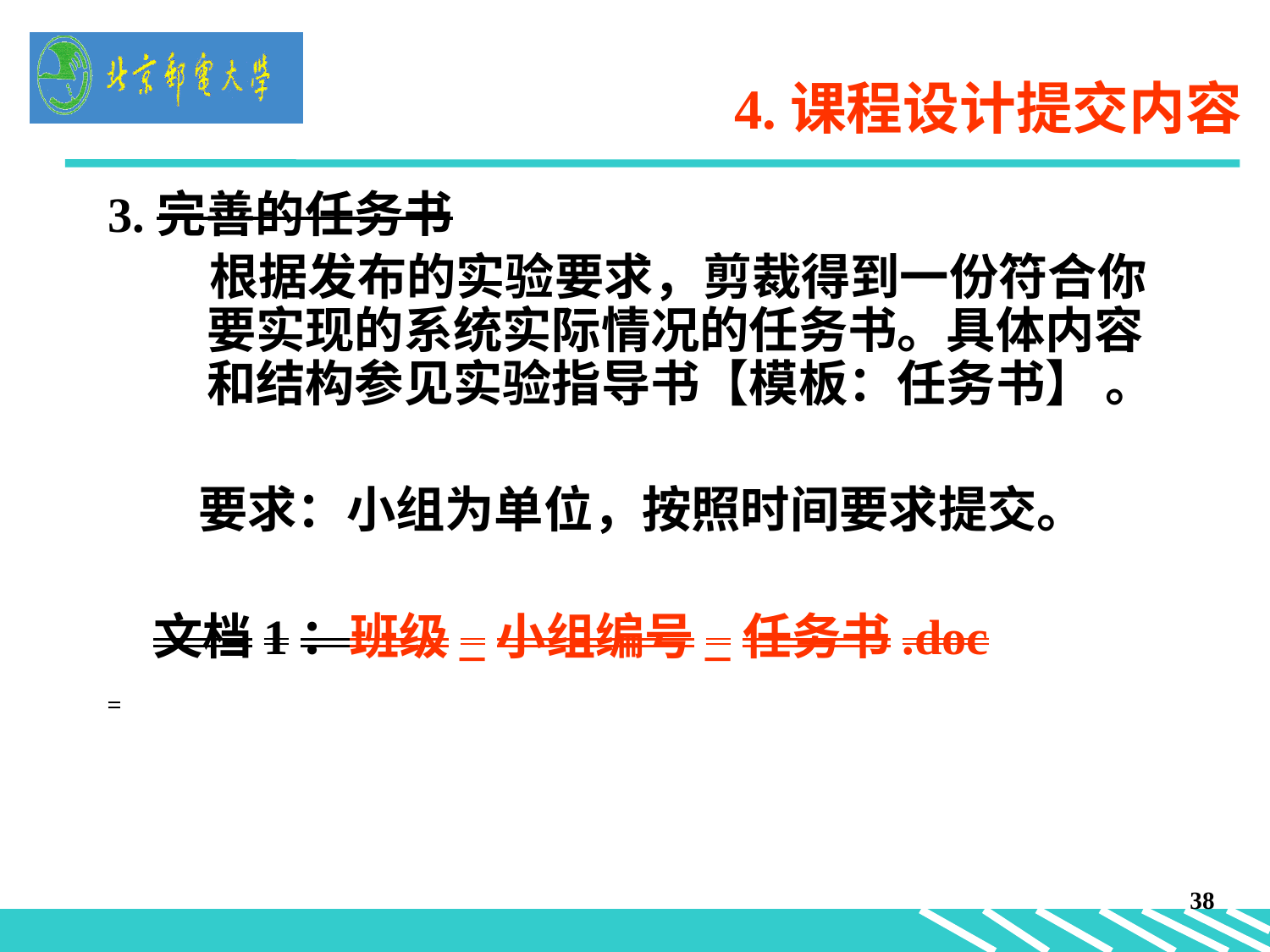

# 4.课程设计提交内容
3.完善的任务书
        根据发布的实验要求，剪裁得到一份符合你要实现的系统实际情况的任务书。具体内容和结构参见实验指导书【模板：任务书】 。

       要求：小组为单位，按照时间要求提交。

   文档1：班级_小组编号_任务书.doc

38